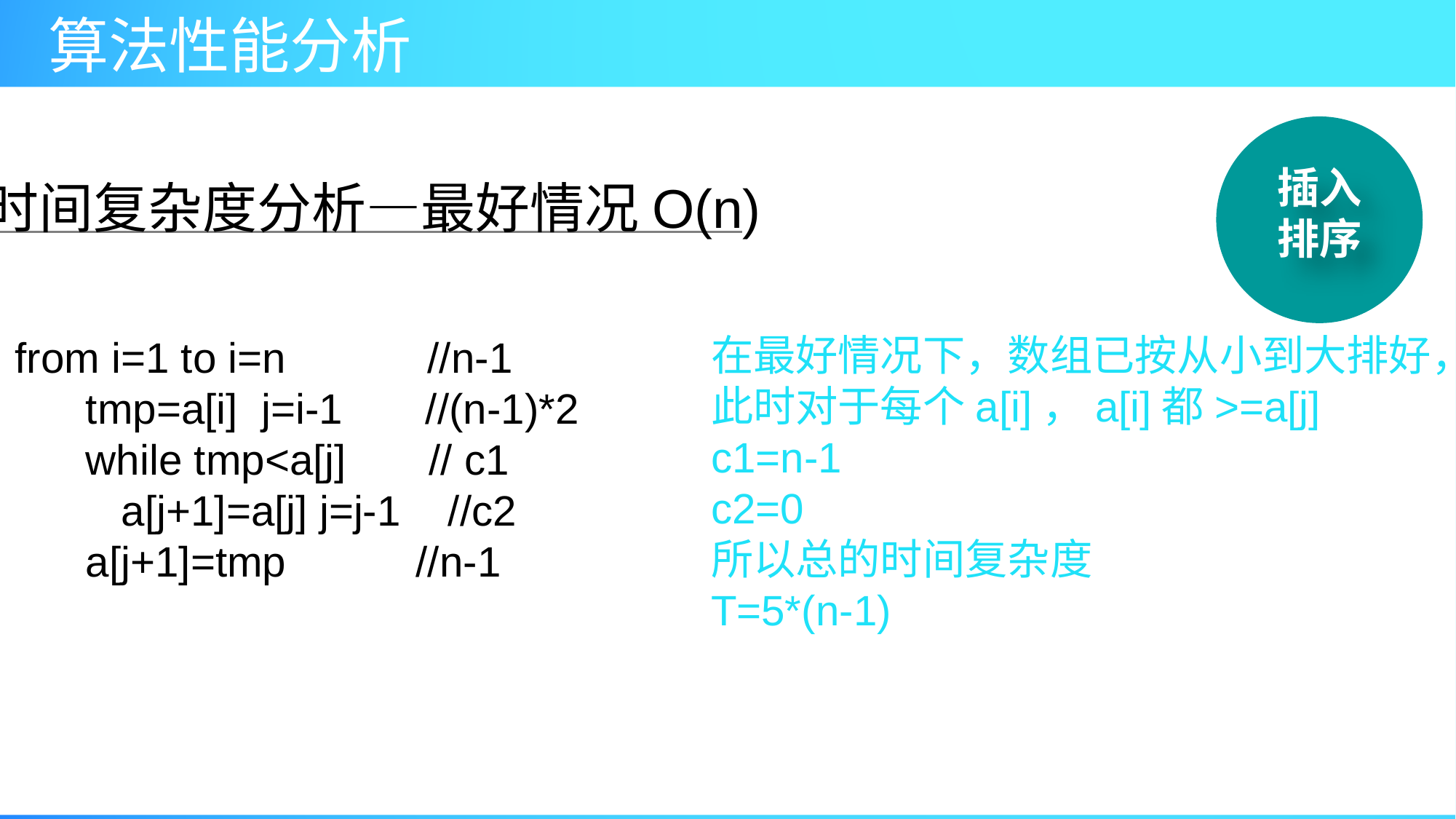

插入排序
时间复杂度分析—最好情况O(n)
from i=1 to i=n            //n-1
      tmp=a[i]  j=i-1       //(n-1)*2
      while tmp<a[j]       // c1
         a[j+1]=a[j] j=j-1    //c2
      a[j+1]=tmp           //n-1
在最好情况下，数组已按从小到大排好，此时对于每个a[i]，a[i]都>=a[j]
c1=n-1
c2=0
所以总的时间复杂度
T=5*(n-1)